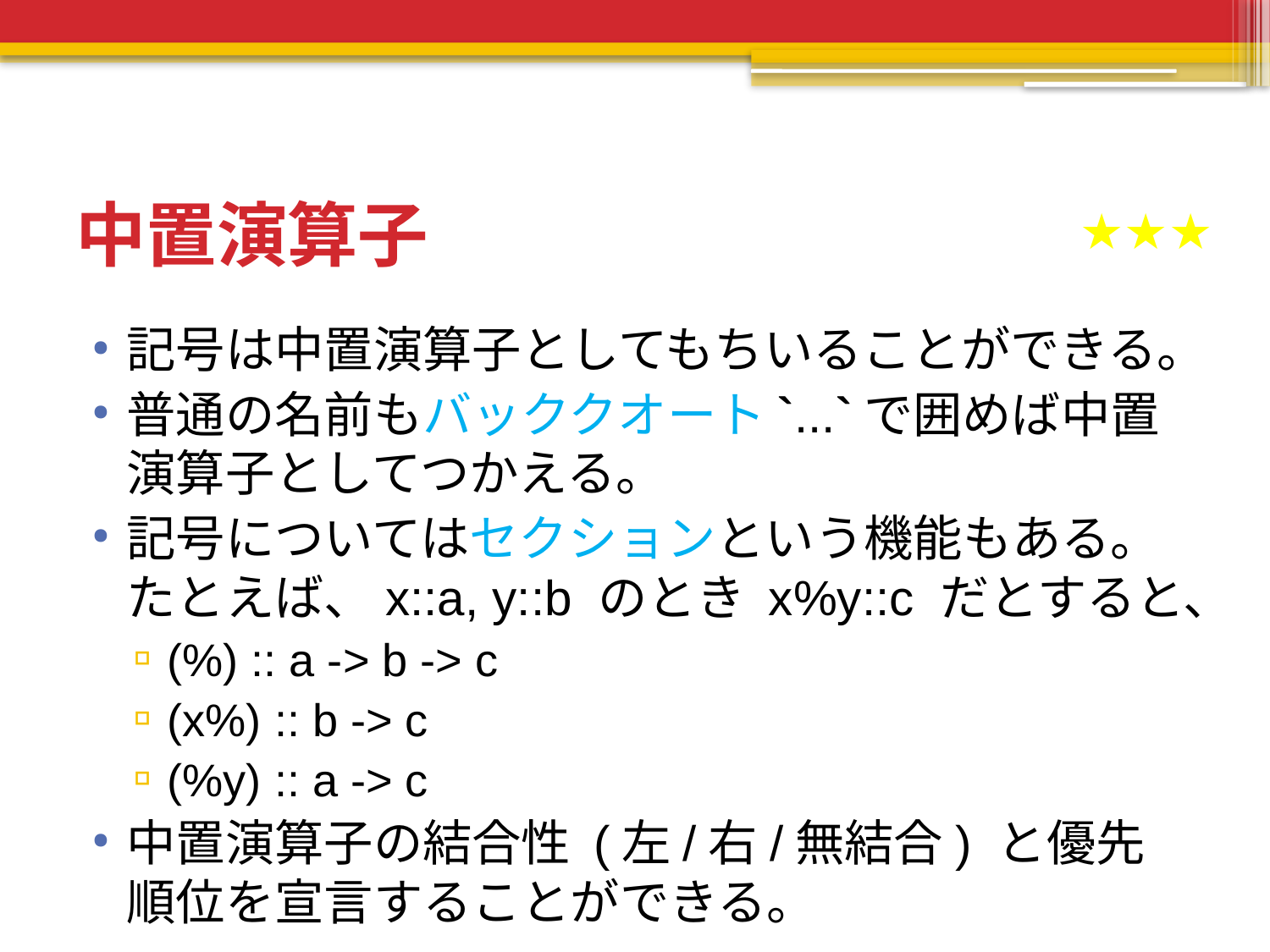

# 中置演算子
★★★★★
記号は中置演算子としてもちいることができる。
普通の名前もバッククオート`...`で囲めば中置演算子としてつかえる。
記号についてはセクションという機能もある。たとえば、x::a, y::b のとき x%y::c だとすると、
(%) :: a -> b -> c
(x%) :: b -> c
(%y) :: a -> c
中置演算子の結合性 (左/右/無結合) と優先順位を宣言することができる。